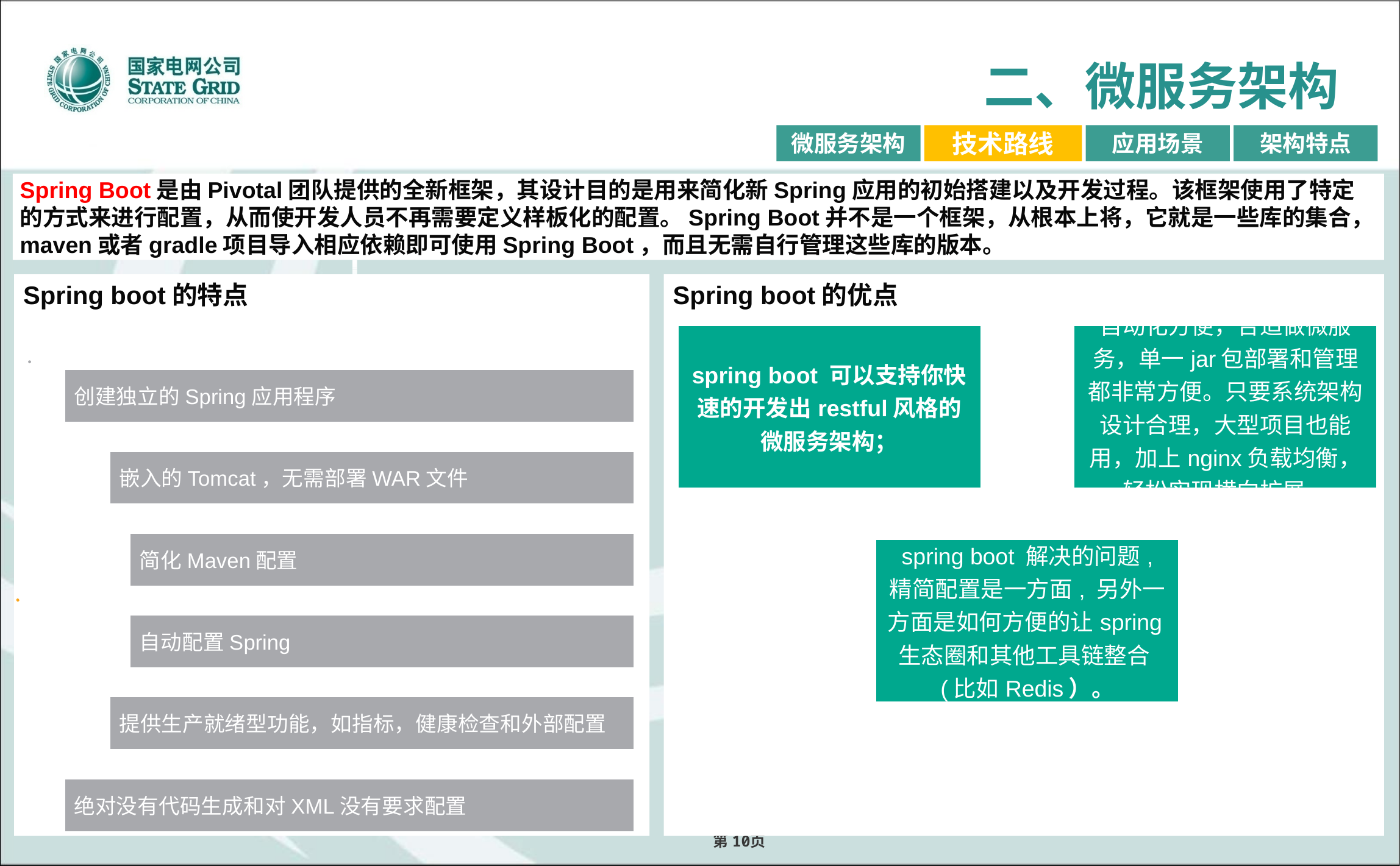

# 二、微服务架构
微服务架构
技术路线
应用场景
架构特点
Spring Boot是由Pivotal团队提供的全新框架，其设计目的是用来简化新Spring应用的初始搭建以及开发过程。该框架使用了特定的方式来进行配置，从而使开发人员不再需要定义样板化的配置。Spring Boot并不是一个框架，从根本上将，它就是一些库的集合，maven或者gradle项目导入相应依赖即可使用Spring Boot，而且无需自行管理这些库的版本。
Spring boot的特点
Spring boot的优点

创建独立的Spring应用程序
嵌入的Tomcat，无需部署WAR文件
简化Maven配置
自动配置Spring
提供生产就绪型功能，如指标，健康检查和外部配置
绝对没有代码生成和对XML没有要求配置
spring boot 可以支持你快速的开发出restful风格的微服务架构；
自动化方便，合适做微服务，单一jar包部署和管理都非常方便。只要系统架构设计合理，大型项目也能用，加上nginx负载均衡，轻松实现横向扩展。
spring boot 解决的问题, 精简配置是一方面, 另外一方面是如何方便的让spring生态圈和其他工具链整合(比如Redis）。
第10页